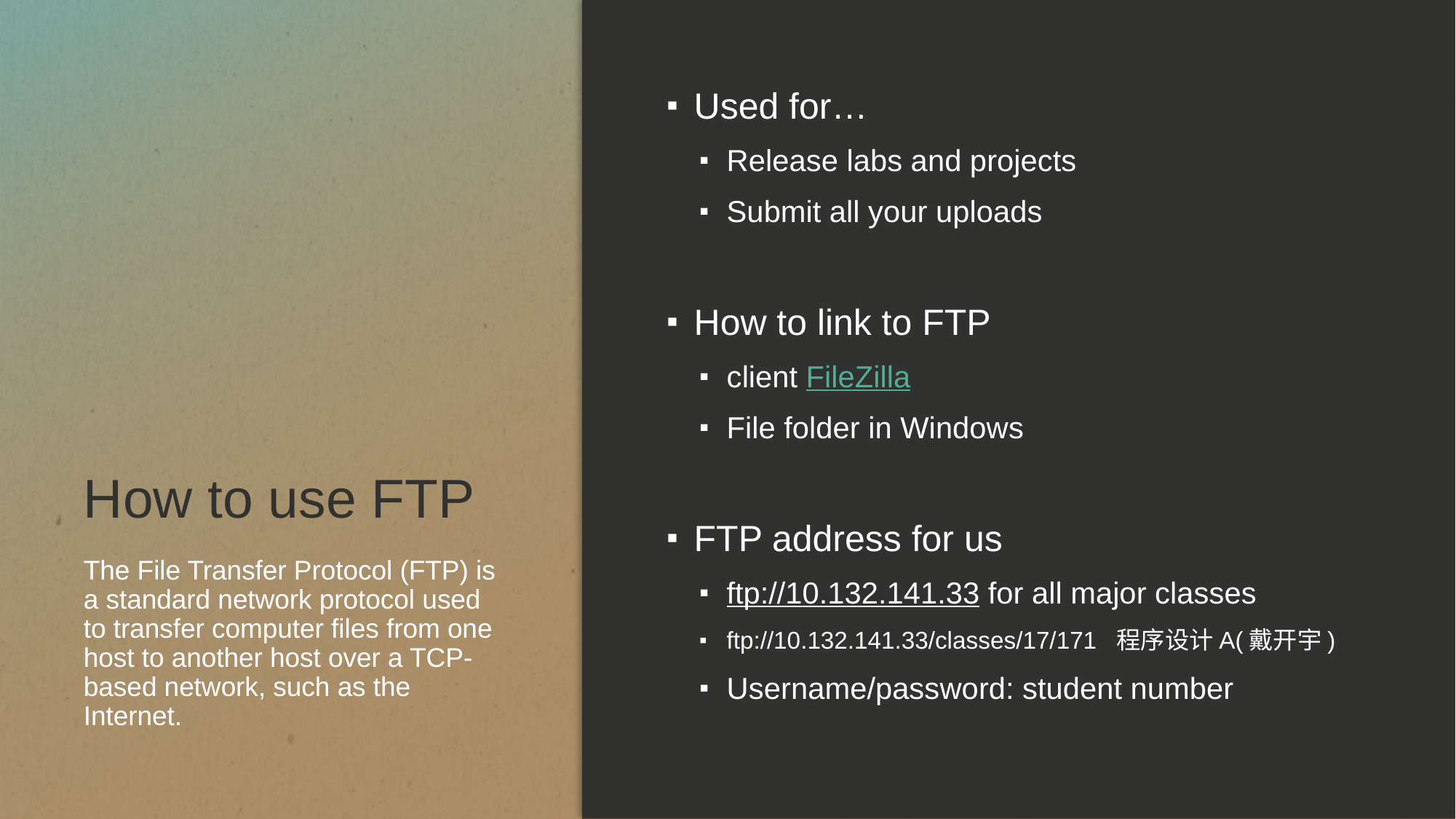

Used for…
Release labs and projects
Submit all your uploads

How to link to FTP
client FileZilla
File folder in Windows

FTP address for us
ftp://10.132.141.33 for all major classes
ftp://10.132.141.33/classes/17/171  程序设计A(戴开宇)
Username/password: student number
# How to use FTP
The File Transfer Protocol (FTP) is a standard network protocol used to transfer computer files from one host to another host over a TCP-based network, such as the Internet.